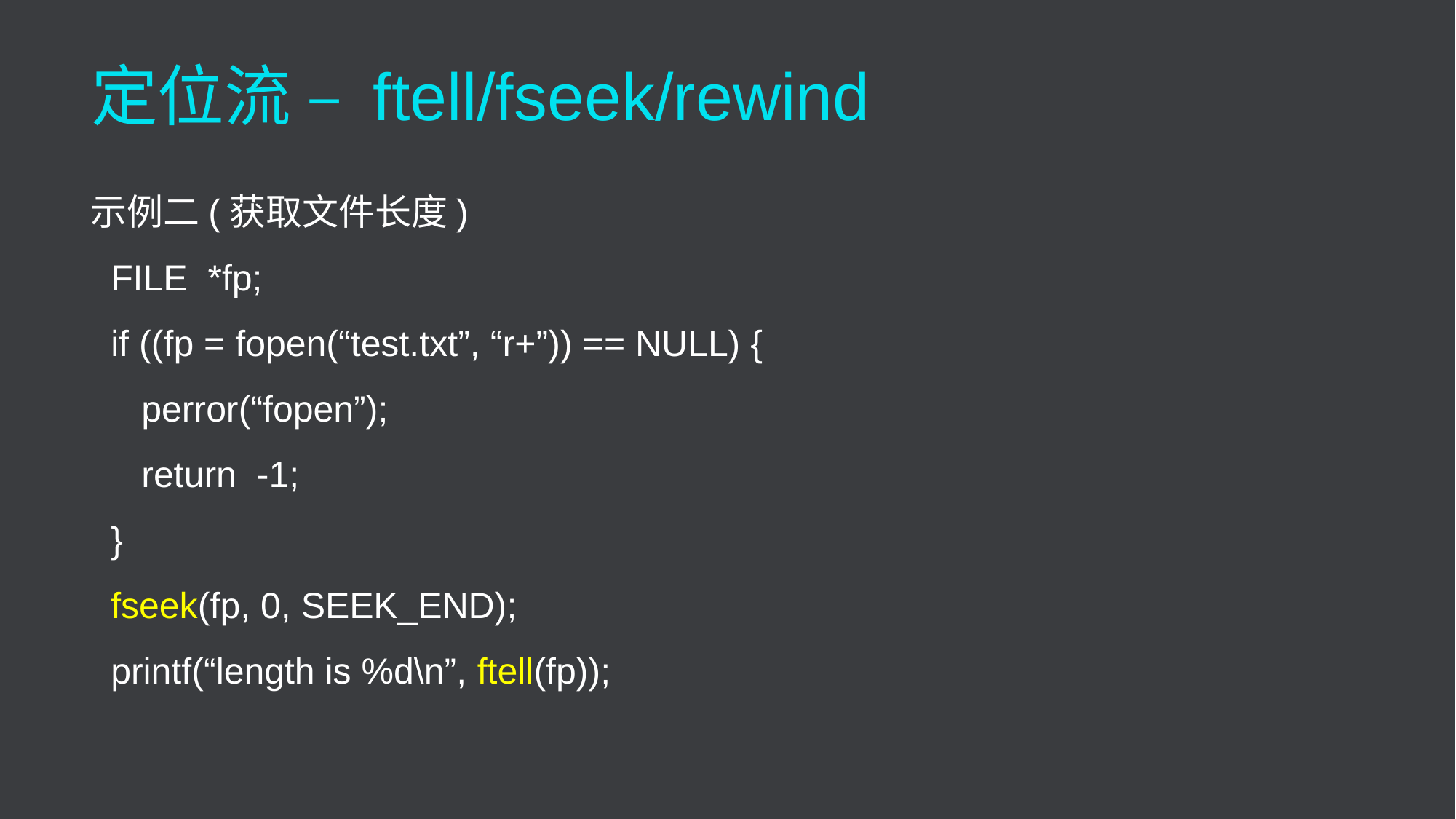

定位流 – ftell/fseek/rewind
示例二(获取文件长度)
  FILE  *fp;
  if ((fp = fopen(“test.txt”, “r+”)) == NULL) {
     perror(“fopen”);
     return  -1;
  }
  fseek(fp, 0, SEEK_END);
  printf(“length is %d\n”, ftell(fp));